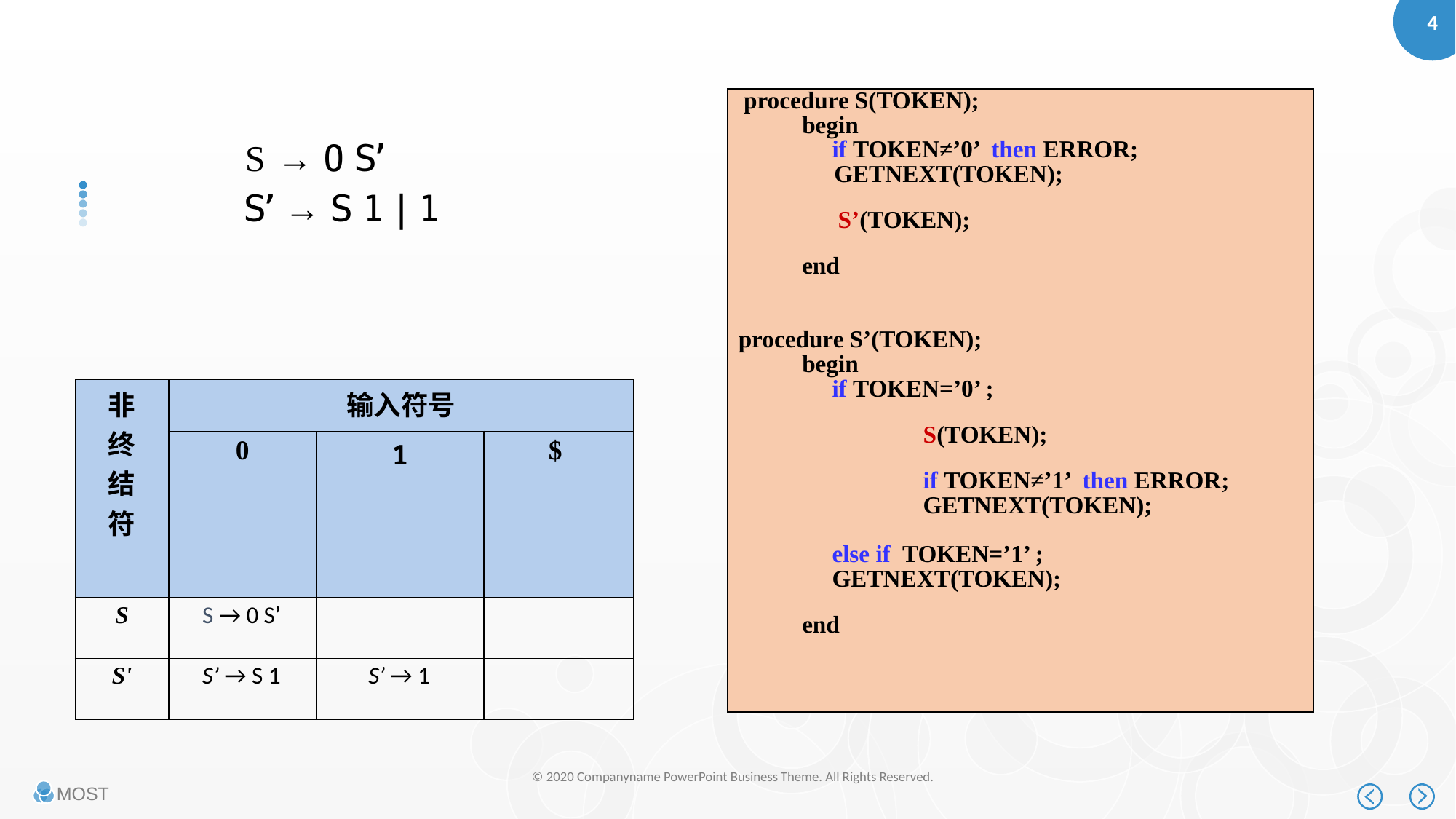

procedure S(TOKEN);
	begin
 	     if TOKEN≠’0’  then ERROR;
	      GETNEXT(TOKEN);

	      S’(TOKEN);

	end

procedure S’(TOKEN);
	begin
 	     if TOKEN=’0’ ;

	      	  S(TOKEN);

		  if TOKEN≠’1’  then ERROR;
		  GETNEXT(TOKEN);

	     else if  TOKEN=’1’ ;
	     GETNEXT(TOKEN);

	end

		S → 0 S’
		S’ → S 1 | 1
| 非终结符 | 输入符号 |  |  |
| --- | --- | --- | --- |
|  | 0 | 1 | $ |
| S | S → 0 S’ |  |  |
| S' | S’ → S 1 | S’ → 1 |  |